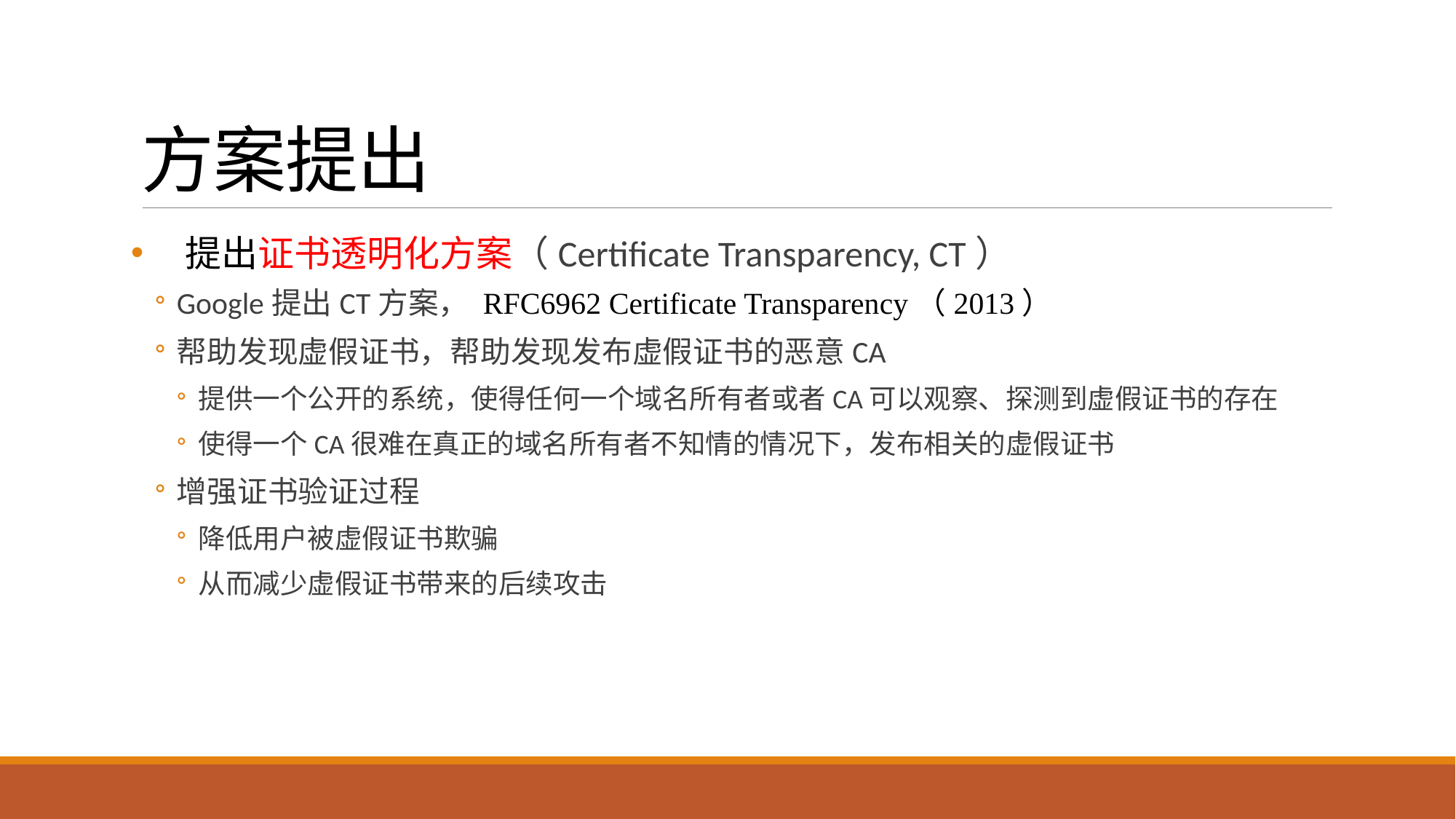

# 方案提出
提出证书透明化方案（Certificate Transparency, CT）
Google提出CT方案， RFC6962 Certificate Transparency（2013）
帮助发现虚假证书，帮助发现发布虚假证书的恶意CA
提供一个公开的系统，使得任何一个域名所有者或者CA可以观察、探测到虚假证书的存在
使得一个CA很难在真正的域名所有者不知情的情况下，发布相关的虚假证书
增强证书验证过程
降低用户被虚假证书欺骗
从而减少虚假证书带来的后续攻击